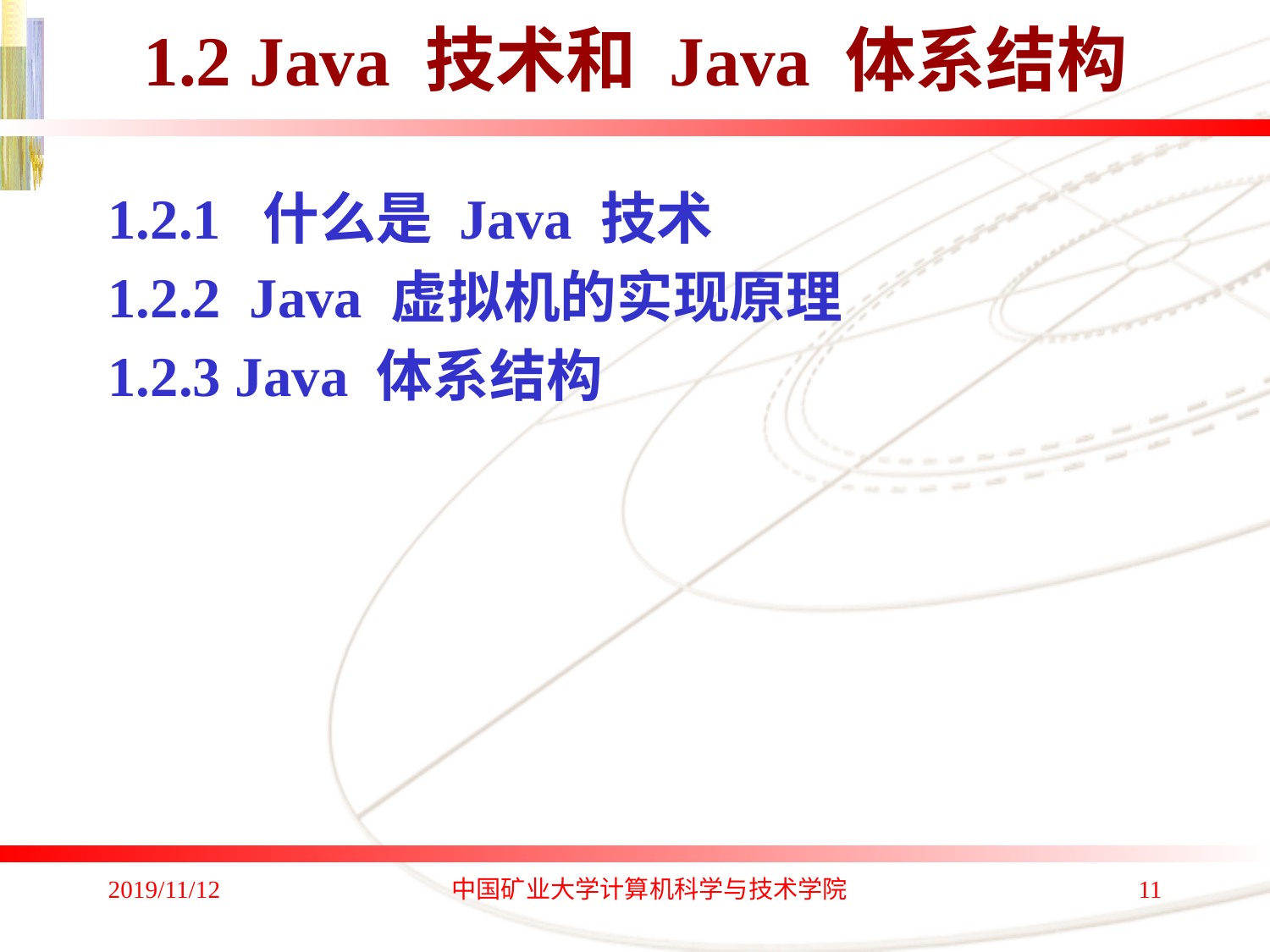

# 1.2 Java 技术和 Java 体系结构
1.2.1  什么是 Java 技术
1.2.2  Java 虚拟机的实现原理
1.2.3 Java 体系结构

2019/11/12
中国矿业大学计算机科学与技术学院
11